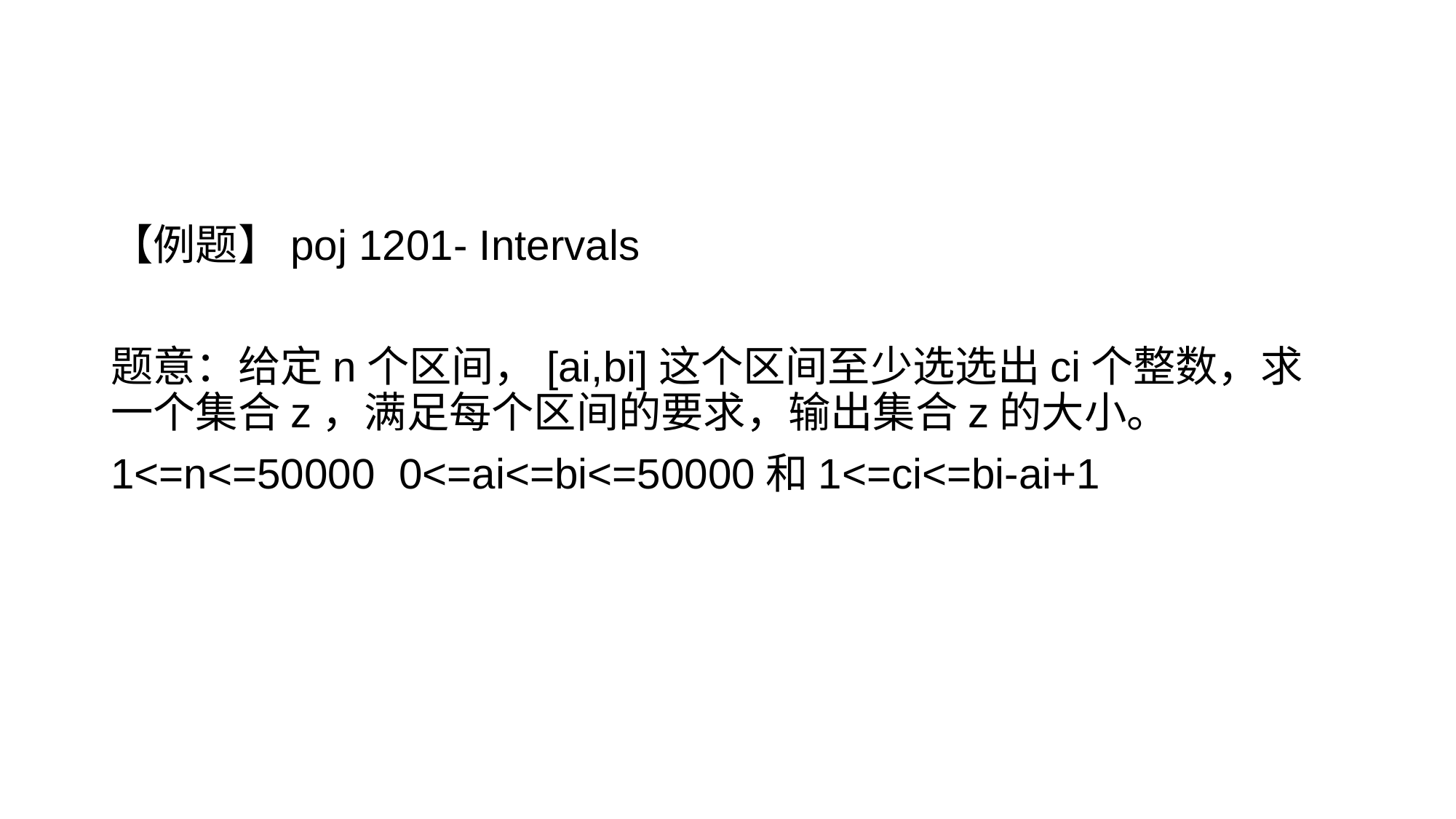

#
【例题】poj 1201- Intervals

题意：给定n个区间，[ai,bi]这个区间至少选选出ci个整数，求一个集合z，满足每个区间的要求，输出集合z的大小。
1<=n<=50000  0<=ai<=bi<=50000和1<=ci<=bi-ai+1